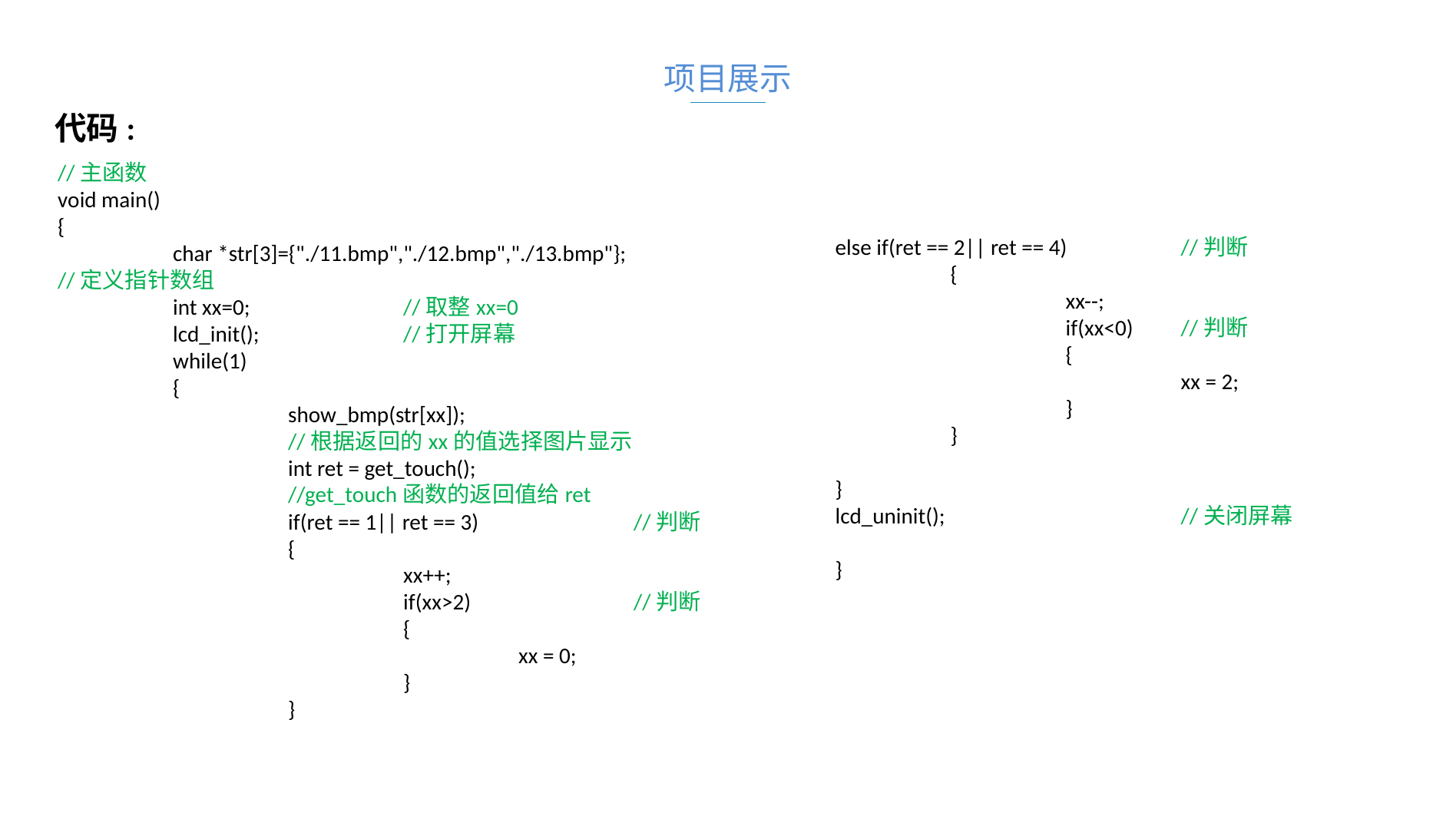

项目展示
代码:

//主函数
void main()
{
	char *str[3]={"./11.bmp","./12.bmp","./13.bmp"};		//定义指针数组
	int xx=0;		//取整xx=0
	lcd_init();		//打开屏幕
	while(1)
	{
		show_bmp(str[xx]);					//根据返回的xx的值选择图片显示
		int ret = get_touch();
		//get_touch函数的返回值给ret
		if(ret == 1|| ret == 3)		//判断
		{
			xx++;
			if(xx>2)		//判断
			{
				xx = 0;
			}
		}
else if(ret == 2|| ret == 4)	//判断
	{
		xx--;
		if(xx<0)	//判断
		{
			xx = 2;
		}
	}

}
lcd_uninit();			//关闭屏幕

}